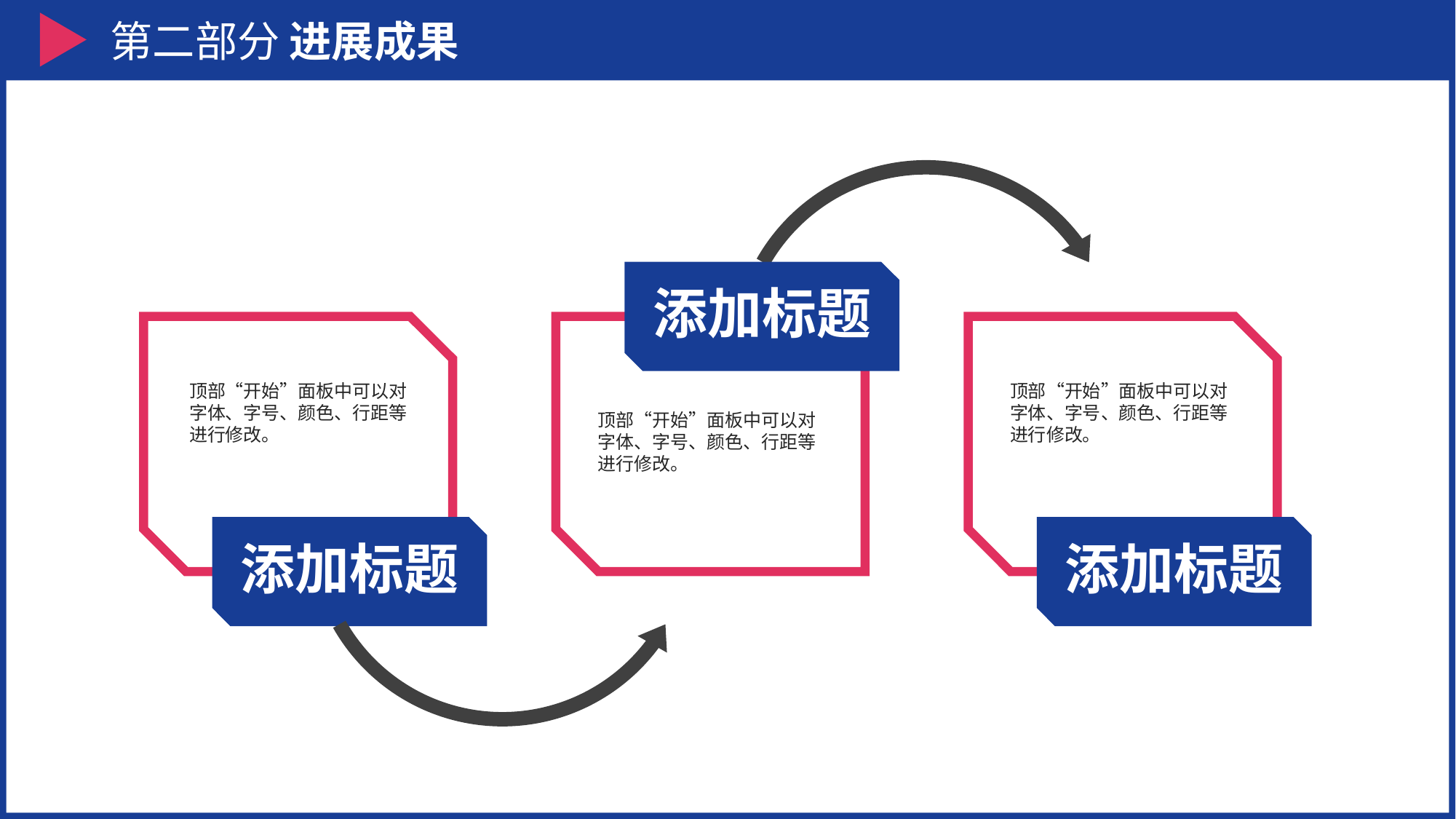

第二部分 进展成果

添加标题

顶部“开始”面板中可以对字体、字号、颜色、行距等进行修改。
顶部“开始”面板中可以对字体、字号、颜色、行距等进行修改。
顶部“开始”面板中可以对字体、字号、颜色、行距等进行修改。
添加标题
添加标题